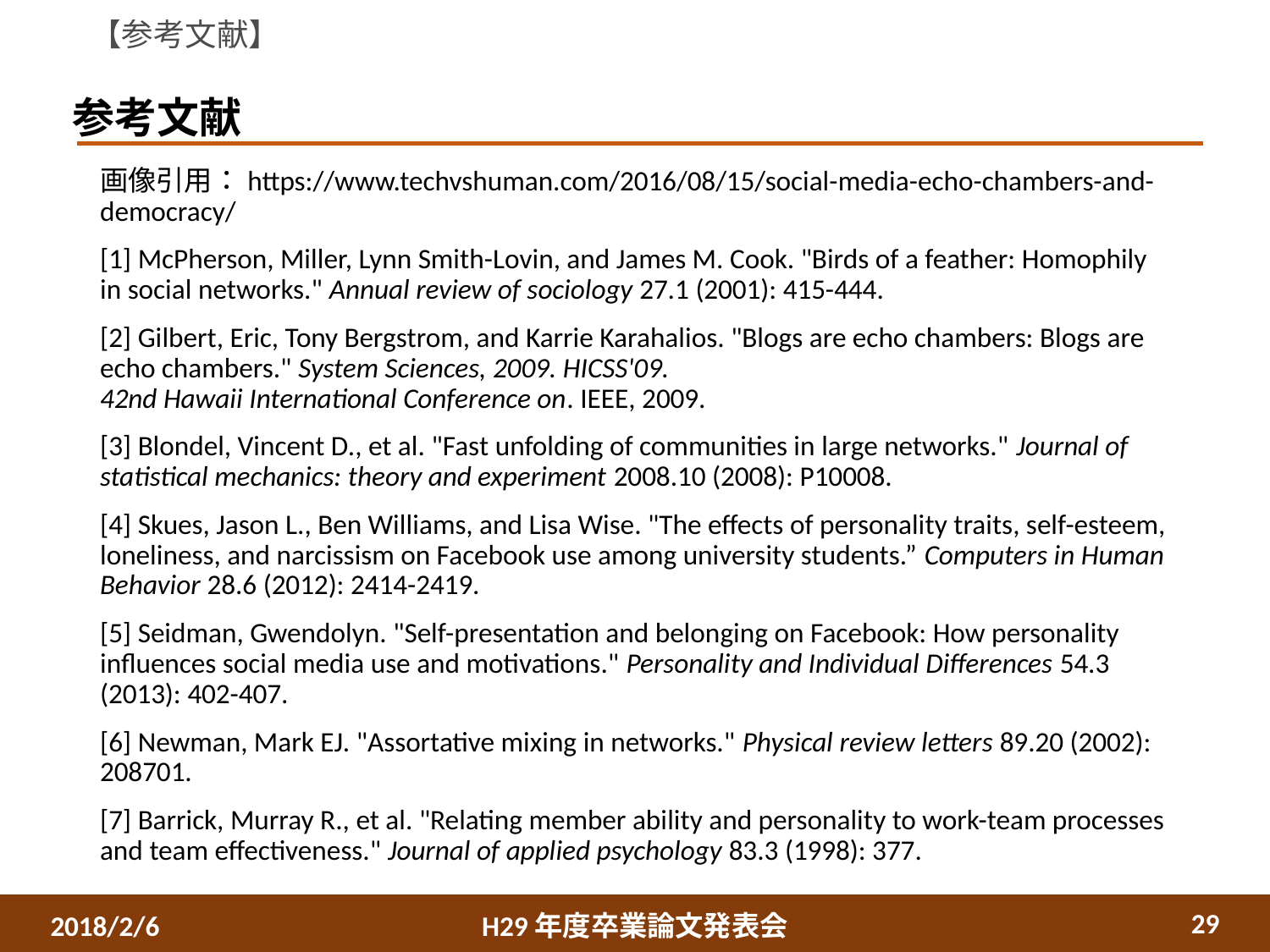

【参考文献】
# 参考文献
画像引用：https://www.techvshuman.com/2016/08/15/social-media-echo-chambers-and-democracy/
[1] McPherson, Miller, Lynn Smith-Lovin, and James M. Cook. "Birds of a feather: Homophily in social networks." Annual review of sociology 27.1 (2001): 415-444.
[2] Gilbert, Eric, Tony Bergstrom, and Karrie Karahalios. "Blogs are echo chambers: Blogs are echo chambers." System Sciences, 2009. HICSS'09.
42nd Hawaii International Conference on. IEEE, 2009.
[3] Blondel, Vincent D., et al. "Fast unfolding of communities in large networks." Journal of statistical mechanics: theory and experiment 2008.10 (2008): P10008.
[4] Skues, Jason L., Ben Williams, and Lisa Wise. "The effects of personality traits, self-esteem, loneliness, and narcissism on Facebook use among university students.” Computers in Human Behavior 28.6 (2012): 2414-2419.
[5] Seidman, Gwendolyn. "Self-presentation and belonging on Facebook: How personality influences social media use and motivations." Personality and Individual Differences 54.3 (2013): 402-407.
[6] Newman, Mark EJ. "Assortative mixing in networks." Physical review letters 89.20 (2002): 208701.
[7] Barrick, Murray R., et al. "Relating member ability and personality to work-team processes and team effectiveness." Journal of applied psychology 83.3 (1998): 377.
29
H29年度卒業論文発表会
2018/2/6